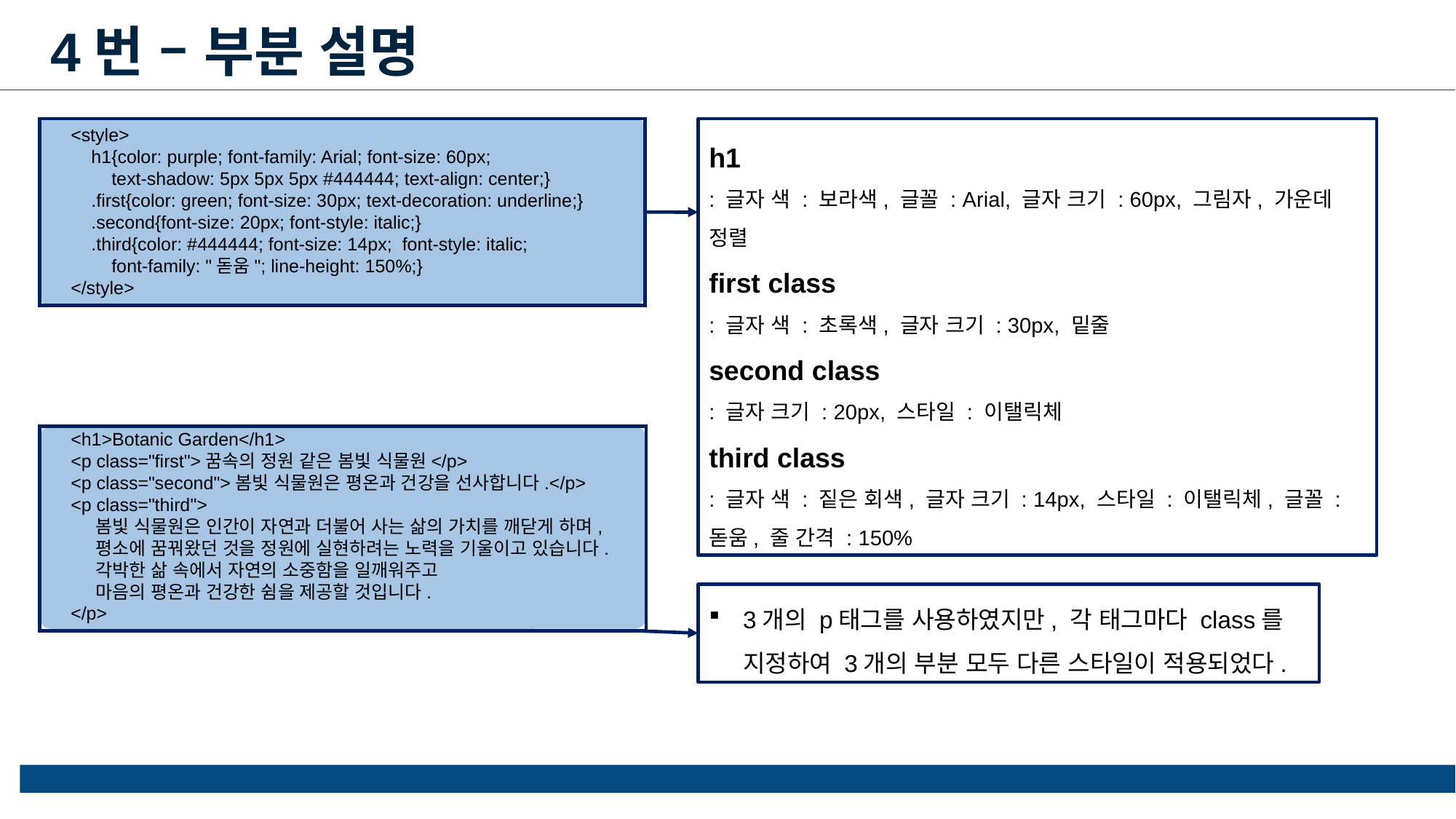

4번 – 부분 설명

    <style>
        h1{color: purple; font-family: Arial; font-size: 60px;
            text-shadow: 5px 5px 5px #444444; text-align: center;}
        .first{color: green; font-size: 30px; text-decoration: underline;}
        .second{font-size: 20px; font-style: italic;}
        .third{color: #444444; font-size: 14px;  font-style: italic;
            font-family: "돋움"; line-height: 150%;}
    </style>

h1
: 글자 색 : 보라색, 글꼴 : Arial, 글자 크기 : 60px, 그림자, 가운데 정렬
first class
: 글자 색 : 초록색, 글자 크기 : 30px, 밑줄
second class
: 글자 크기 : 20px, 스타일 : 이탤릭체
third class
: 글자 색 : 짙은 회색, 글자 크기 : 14px, 스타일 : 이탤릭체, 글꼴 : 돋움, 줄 간격 : 150%
    <h1>Botanic Garden</h1>
    <p class="first">꿈속의 정원 같은 봄빛 식물원</p>
    <p class="second">봄빛 식물원은 평온과 건강을 선사합니다.</p>
    <p class="third">
        봄빛 식물원은 인간이 자연과 더불어 사는 삶의 가치를 깨닫게 하며,
        평소에 꿈꿔왔던 것을 정원에 실현하려는 노력을 기울이고 있습니다.
        각박한 삶 속에서 자연의 소중함을 일깨워주고
        마음의 평온과 건강한 쉼을 제공할 것입니다.
    </p>

3개의 p태그를 사용하였지만, 각 태그마다 class를 지정하여 3개의 부분 모두 다른 스타일이 적용되었다.